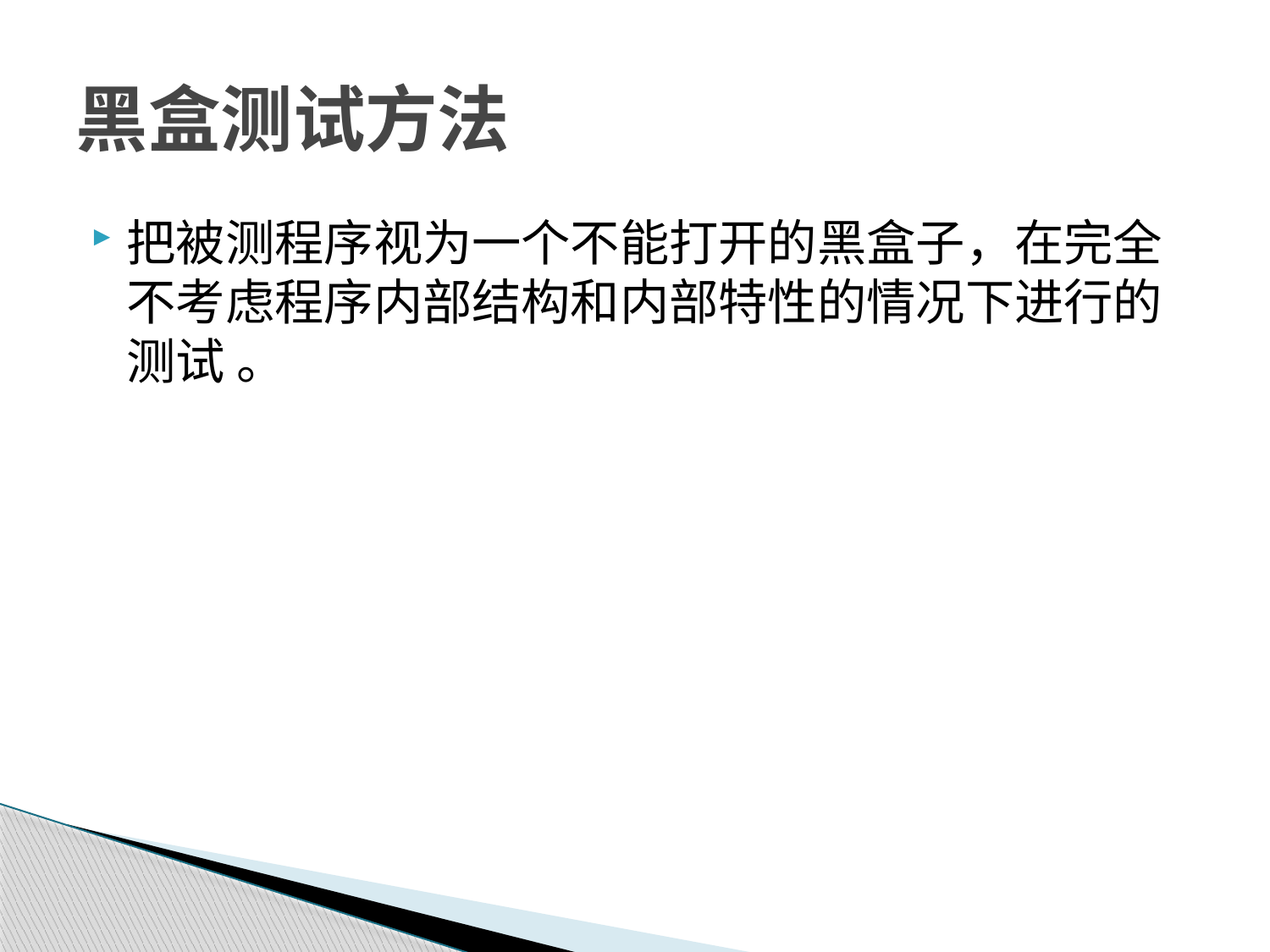

# 黑盒测试方法
把被测程序视为一个不能打开的黑盒子，在完全不考虑程序内部结构和内部特性的情况下进行的测试 。